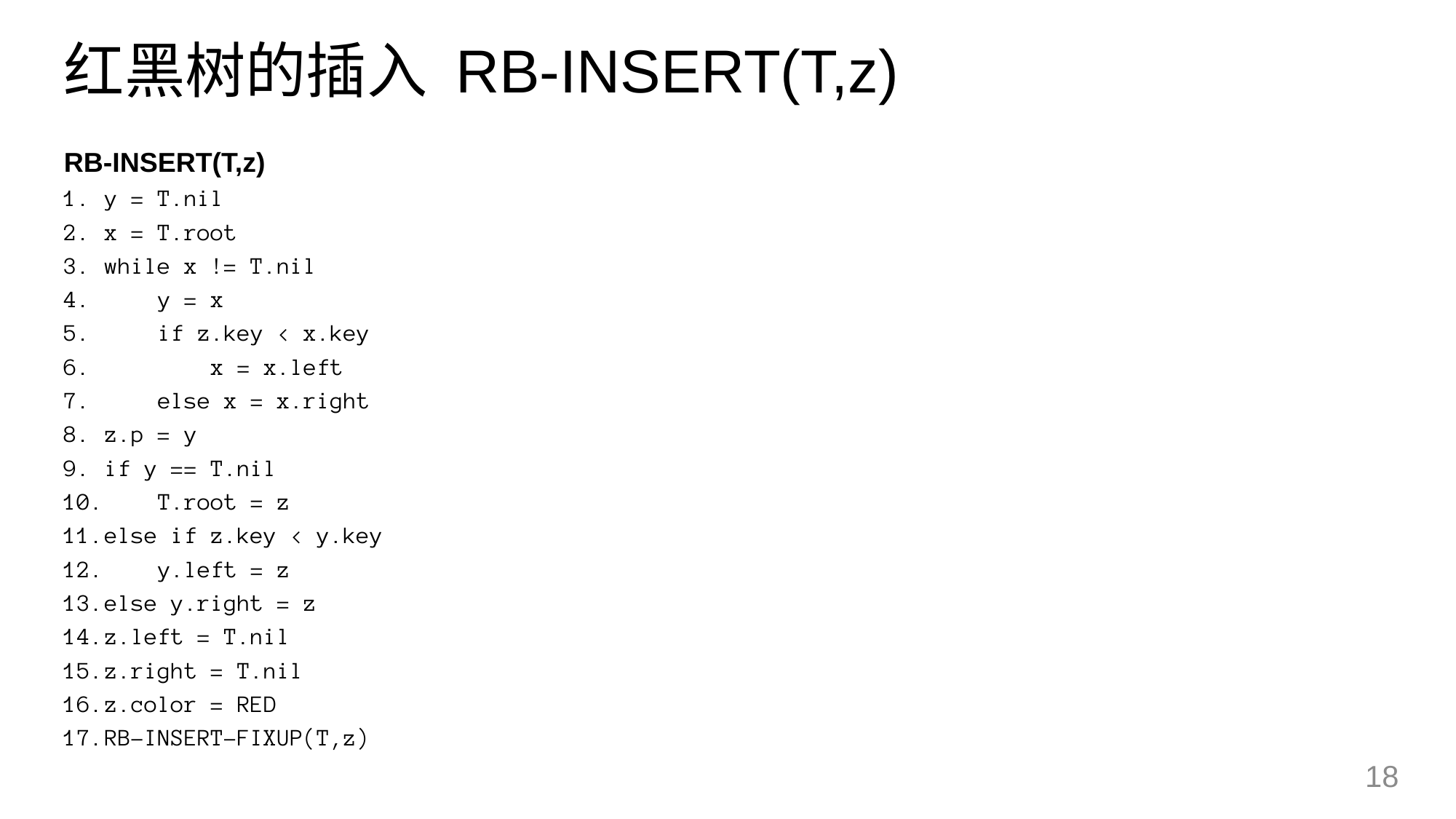

# 红黑树的插入 RB-INSERT(T,z)
RB-INSERT(T,z)
y = T.nil
x = T.root
while x != T.nil
    y = x
    if z.key < x.key
        x = x.left
    else x = x.right
z.p = y
if y == T.nil
    T.root = z
else if z.key < y.key
    y.left = z
else y.right = z
z.left = T.nil
z.right = T.nil
z.color = RED
RB-INSERT-FIXUP(T,z)
18